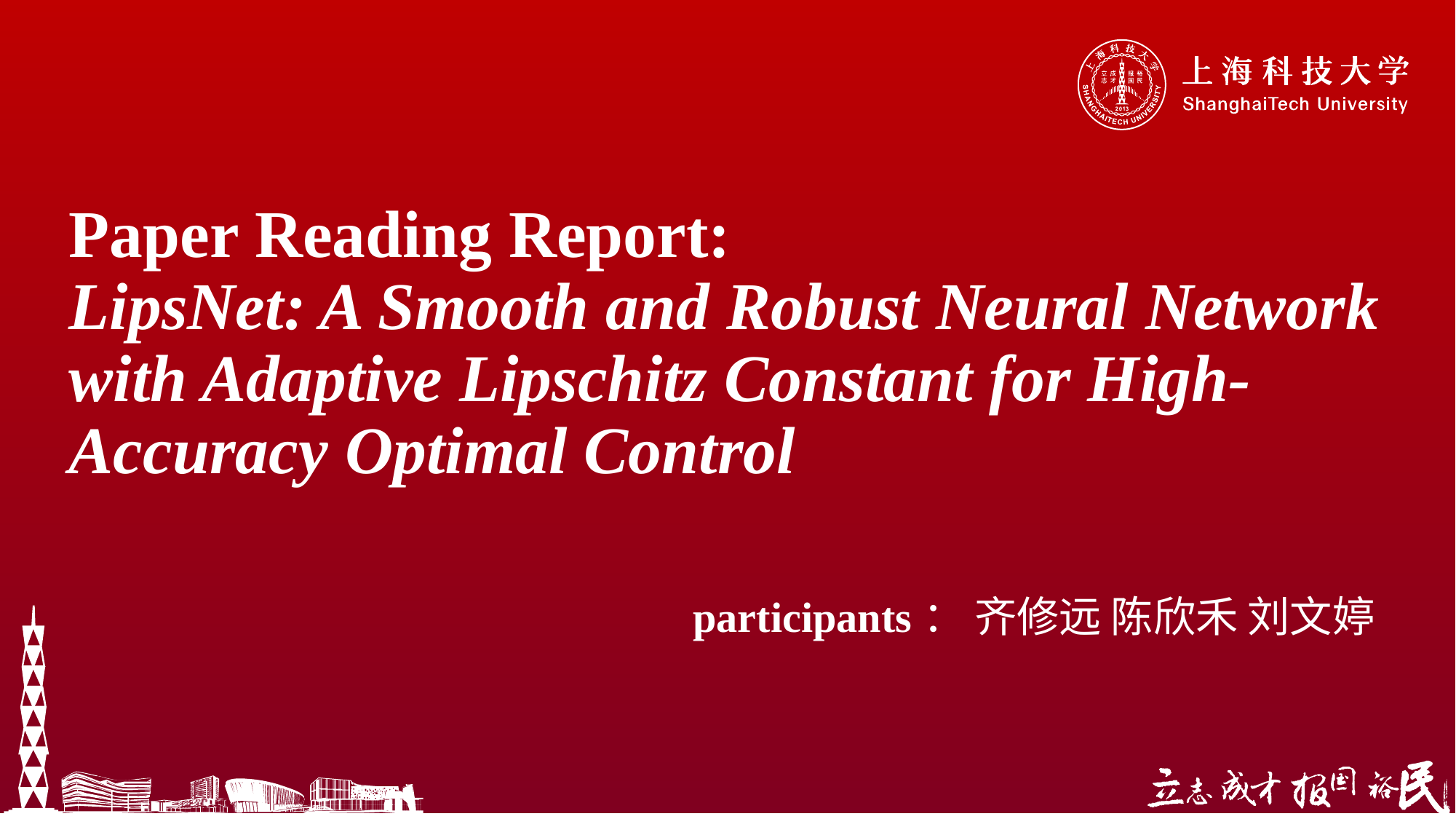

# Paper Reading Report: LipsNet: A Smooth and Robust Neural Network with Adaptive Lipschitz Constant for High-Accuracy Optimal Control
participants： 齐修远 陈欣禾 刘文婷